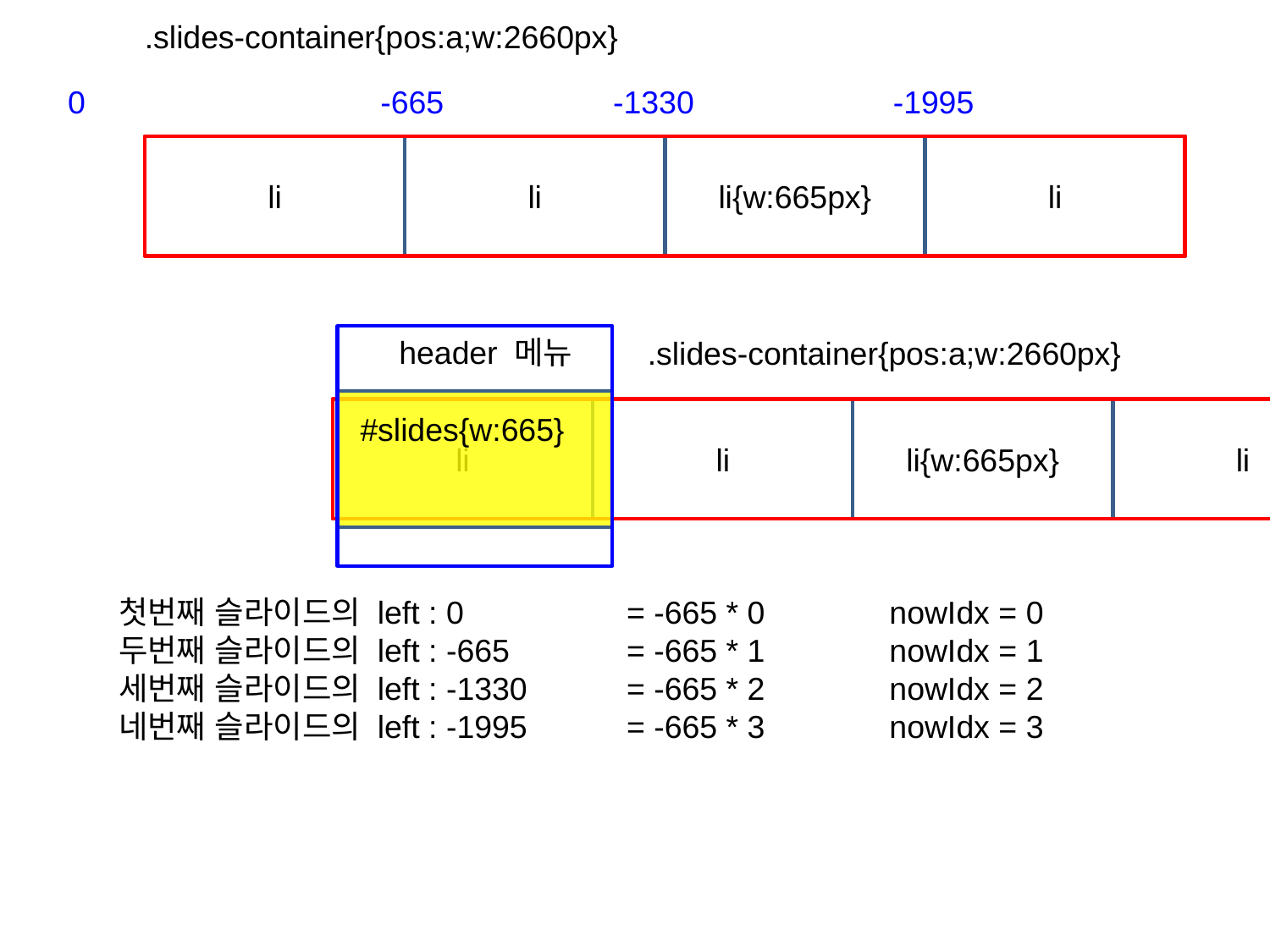

.slides-container{pos:a;w:2660px}
0
-665
-1330
-1995
li
li
li{w:665px}
li

header 메뉴
.slides-container{pos:a;w:2660px}

li
li
li{w:665px}
li

#slides{w:665}
첫번째 슬라이드의 left : 0		= -665 * 0	 nowIdx = 0
두번째 슬라이드의 left : -665	= -665 * 1	 nowIdx = 1
세번째 슬라이드의 left : -1330	= -665 * 2	 nowIdx = 2
네번째 슬라이드의 left : -1995	= -665 * 3	 nowIdx = 3